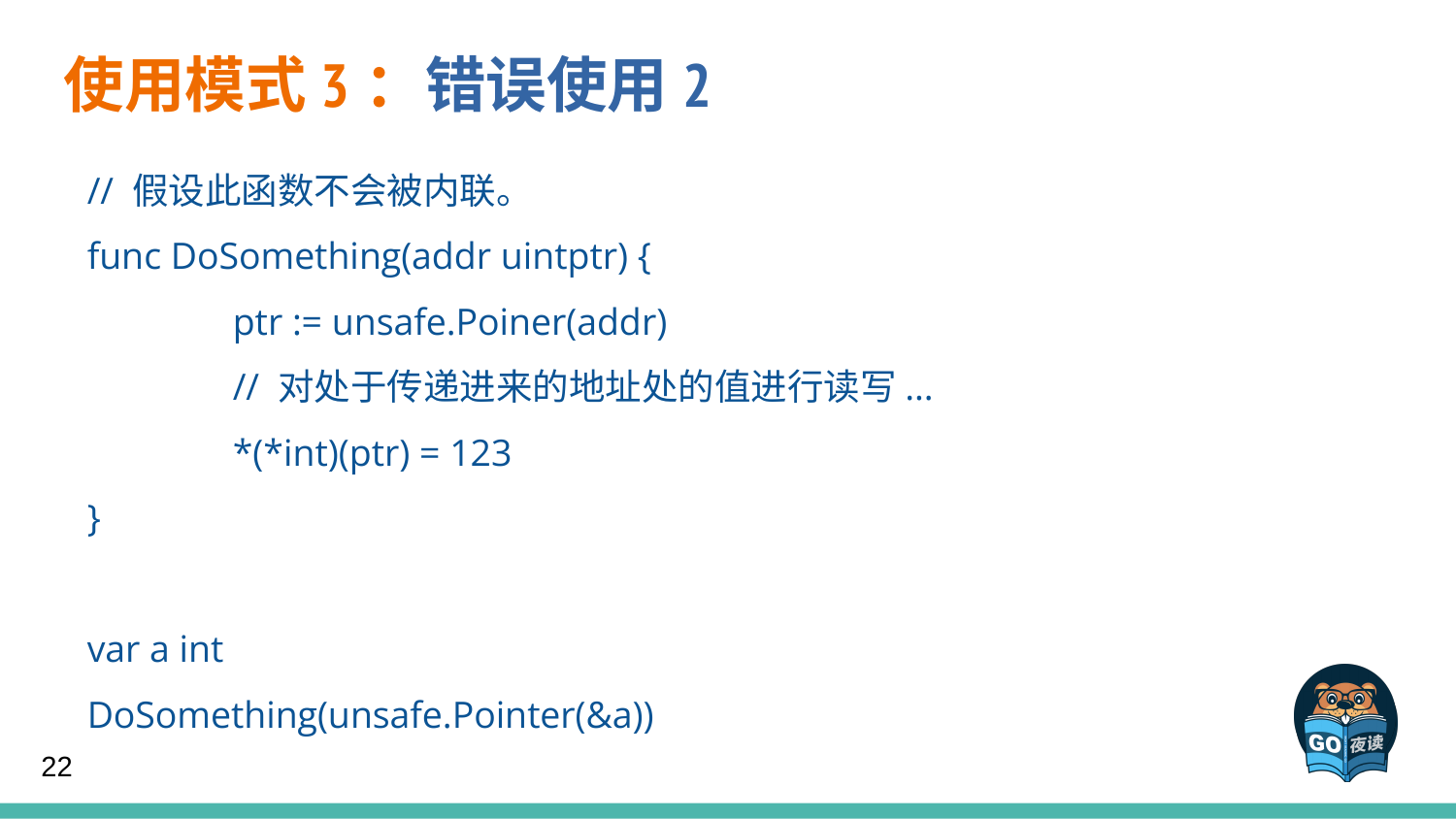

使用模式3：错误使用2
// 假设此函数不会被内联。
func DoSomething(addr uintptr) {
	ptr := unsafe.Poiner(addr)
	// 对处于传递进来的地址处的值进行读写...
	*(*int)(ptr) = 123
}

var a int
DoSomething(unsafe.Pointer(&a))
22